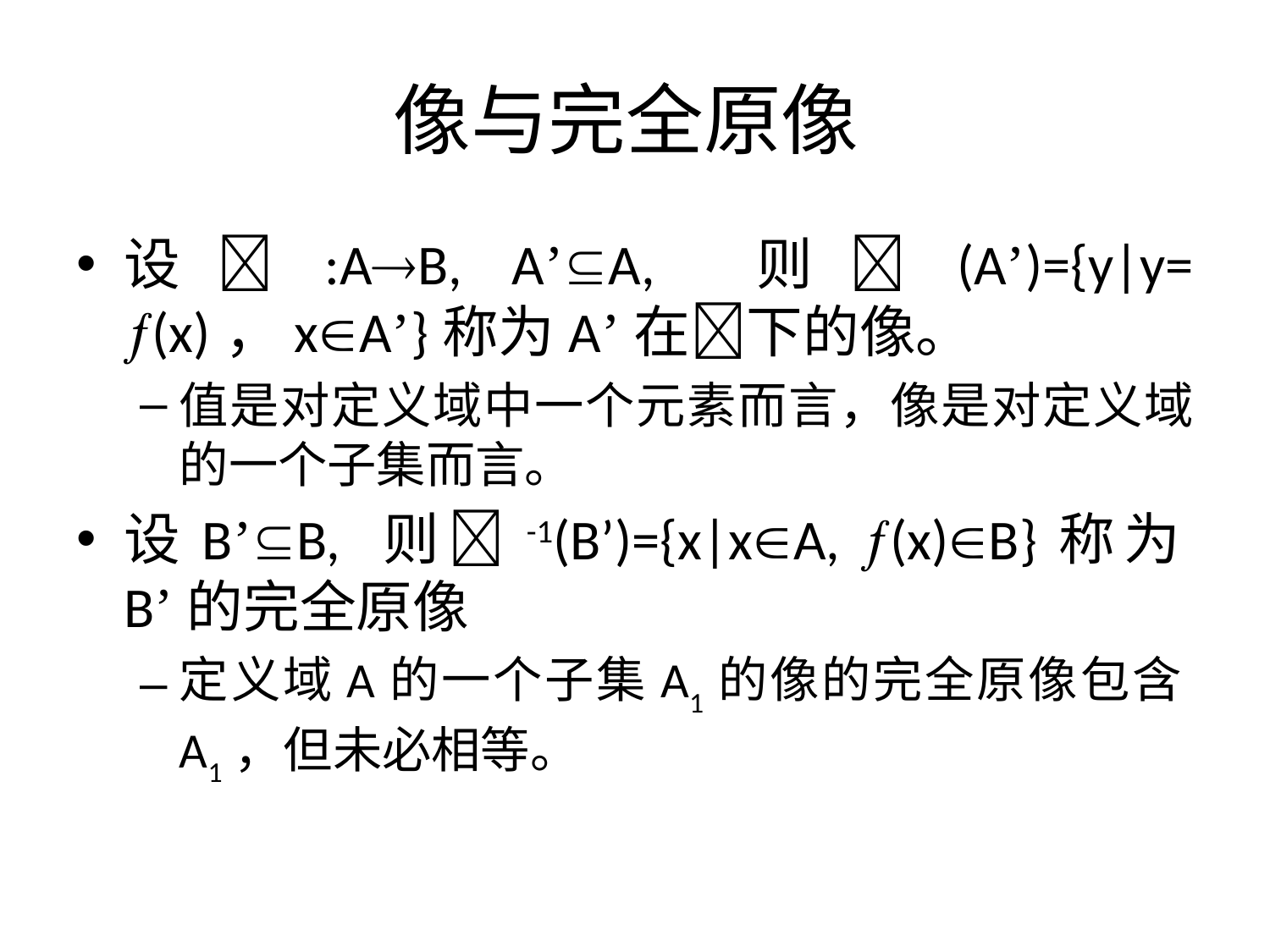

# 像与完全原像
设ƒ:A→B, A’⊆A, 则ƒ(A’)={y|y= ƒ(x)，x∈A’}称为A’在ƒ下的像。
值是对定义域中一个元素而言，像是对定义域的一个子集而言。
设B’⊆B, 则ƒ-1(B’)={x|x∈A, ƒ(x)∈B}称为B’的完全原像
定义域A的一个子集A1的像的完全原像包含A1，但未必相等。